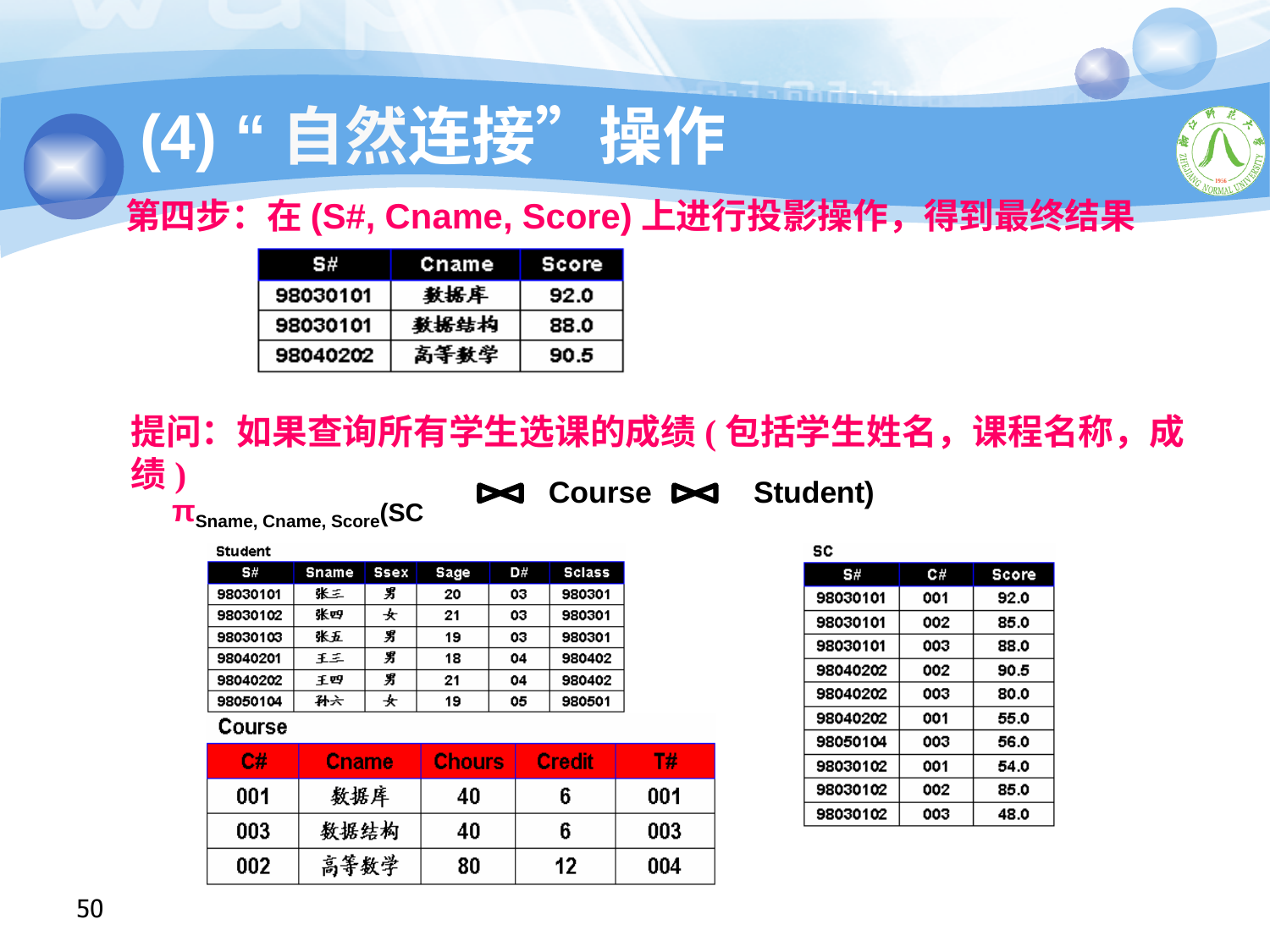

# (4) “自然连接”操作
第四步：在(S#, Cname, Score)上进行投影操作，得到最终结果

提问：如果查询所有学生选课的成绩(包括学生姓名，课程名称，成绩)
Course	Student)
πSname, Cname, Score(SC

50